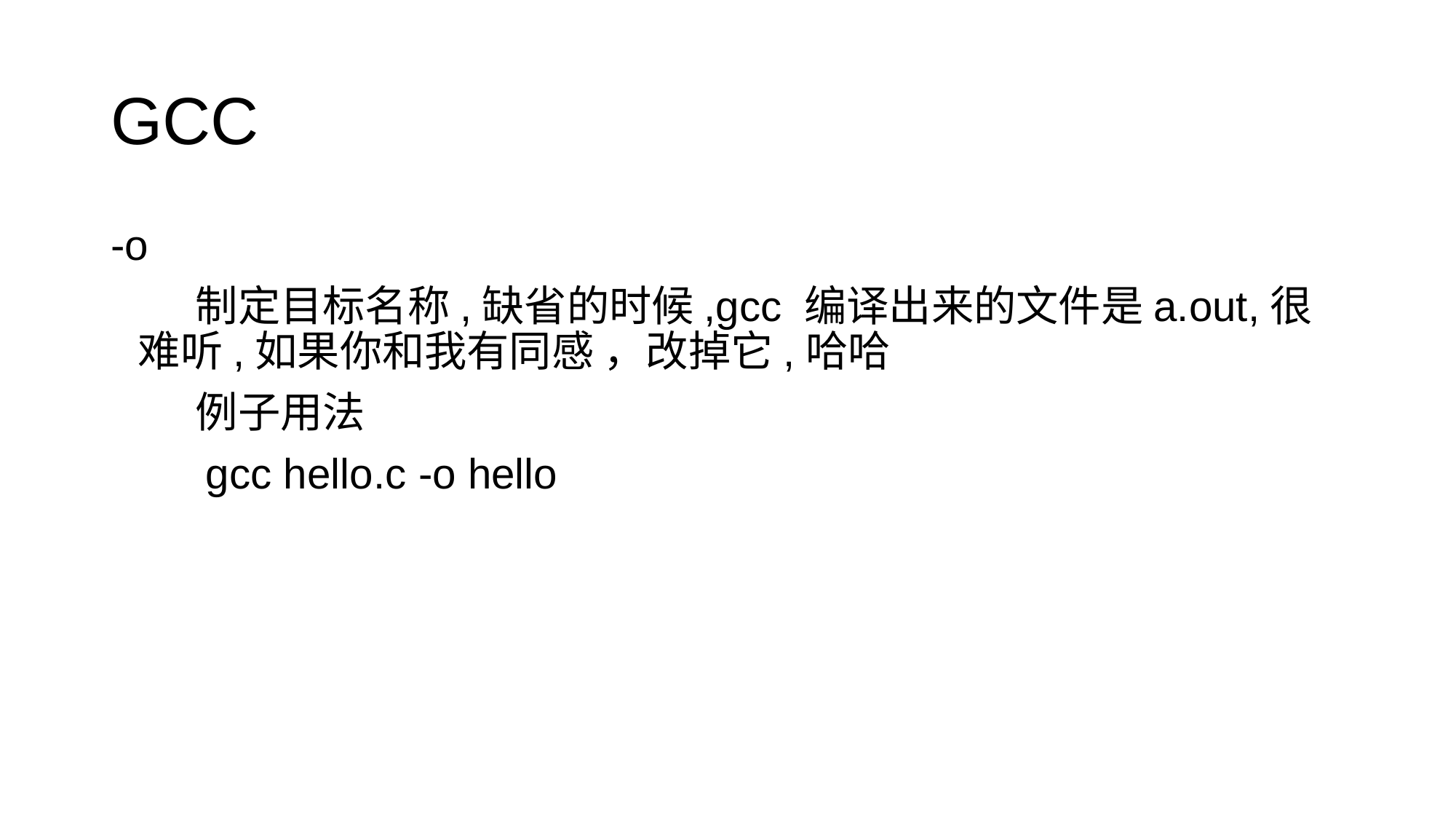

# GCC
-o
　　制定目标名称,缺省的时候,gcc 编译出来的文件是a.out,很难听,如果你和我有同感 ，改掉它,哈哈
　　例子用法
　　gcc hello.c -o hello